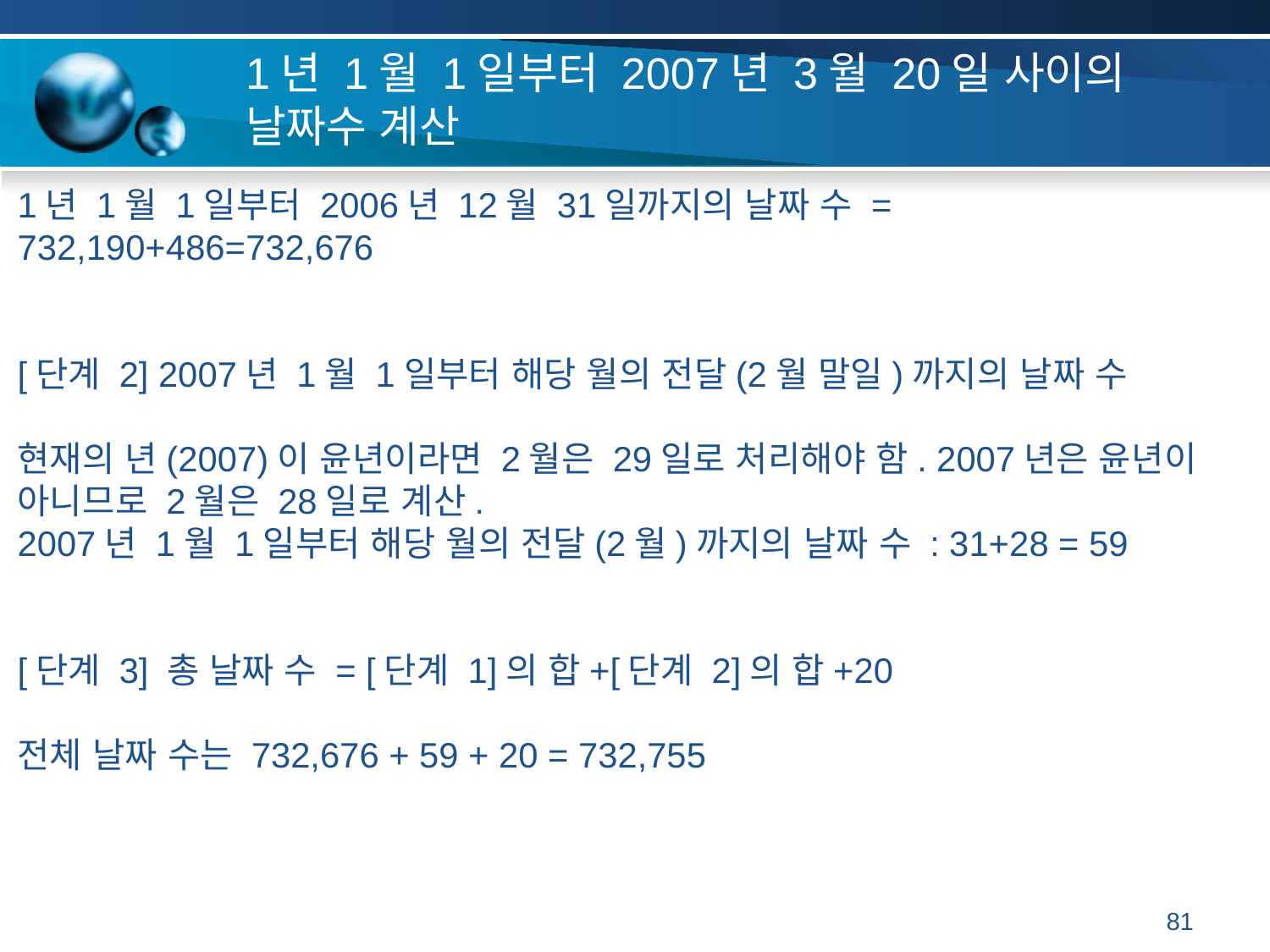

# 1년 1월 1일부터 2007년 3월 20일 사이의 날짜수 계산
1년 1월 1일부터 2006년 12월 31일까지의 날짜 수 = 732,190+486=732,676

[단계 2] 2007년 1월 1일부터 해당 월의 전달(2월 말일)까지의 날짜 수

현재의 년(2007)이 윤년이라면 2월은 29일로 처리해야 함. 2007년은 윤년이 아니므로 2월은 28일로 계산.
2007년 1월 1일부터 해당 월의 전달(2월)까지의 날짜 수 : 31+28 = 59

[단계 3] 총 날짜 수 = [단계 1]의 합+[단계 2]의 합+20

전체 날짜 수는 732,676 + 59 + 20 = 732,755
81